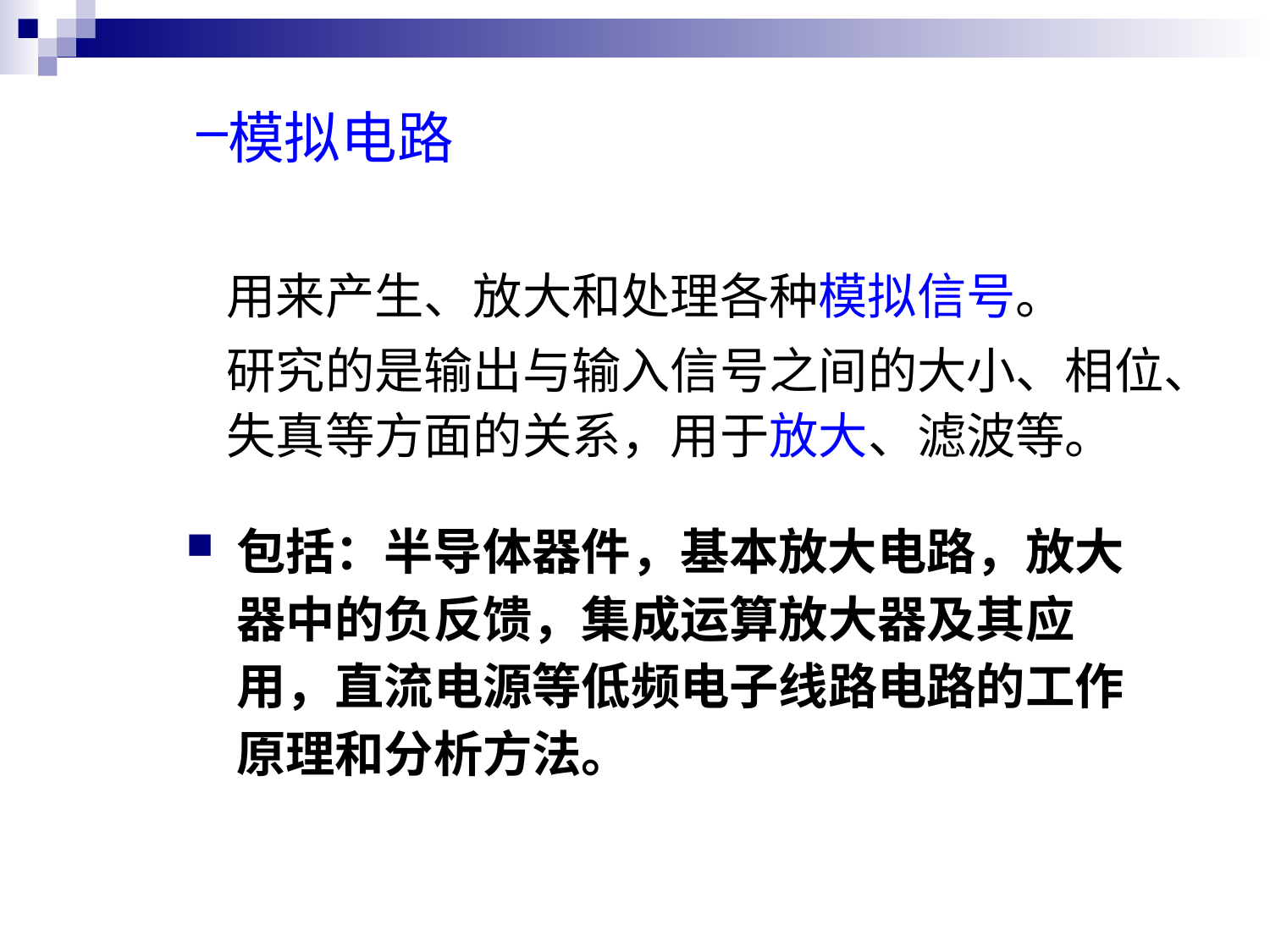

模拟电路

用来产生、放大和处理各种模拟信号。
研究的是输出与输入信号之间的大小、相位、失真等方面的关系，用于放大、滤波等。
包括：半导体器件，基本放大电路，放大器中的负反馈，集成运算放大器及其应用，直流电源等低频电子线路电路的工作原理和分析方法。

13